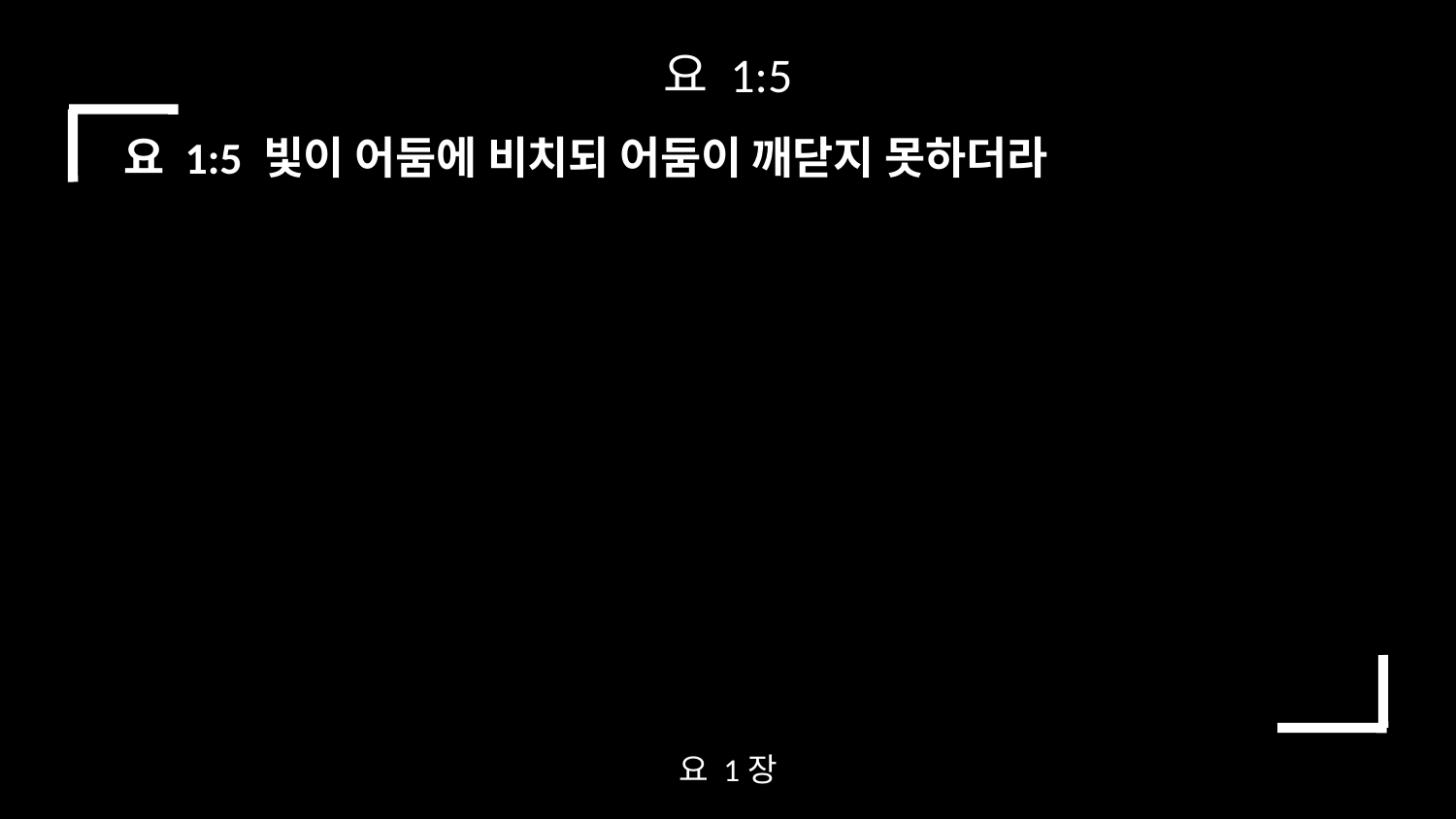

요 1:5

요 1:5 빛이 어둠에 비치되 어둠이 깨닫지 못하더라

요 1장